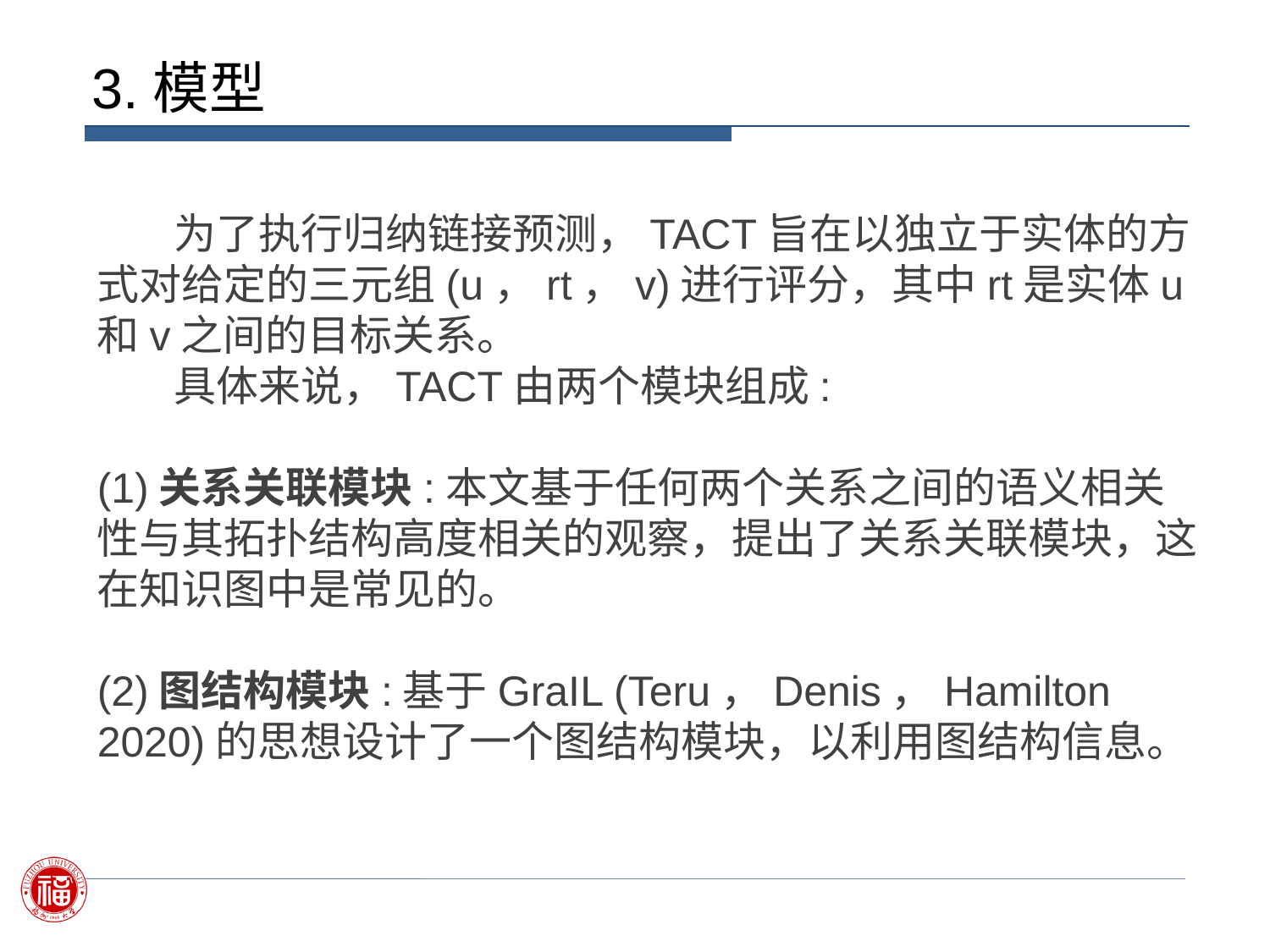

# 3.模型
       为了执行归纳链接预测，TACT旨在以独立于实体的方式对给定的三元组(u，rt，v)进行评分，其中rt是实体u和v之间的目标关系。
       具体来说，TACT由两个模块组成:

(1)关系关联模块:本文基于任何两个关系之间的语义相关性与其拓扑结构高度相关的观察，提出了关系关联模块，这在知识图中是常见的。

(2)图结构模块:基于GraIL (Teru，Denis，Hamilton 2020)的思想设计了一个图结构模块，以利用图结构信息。